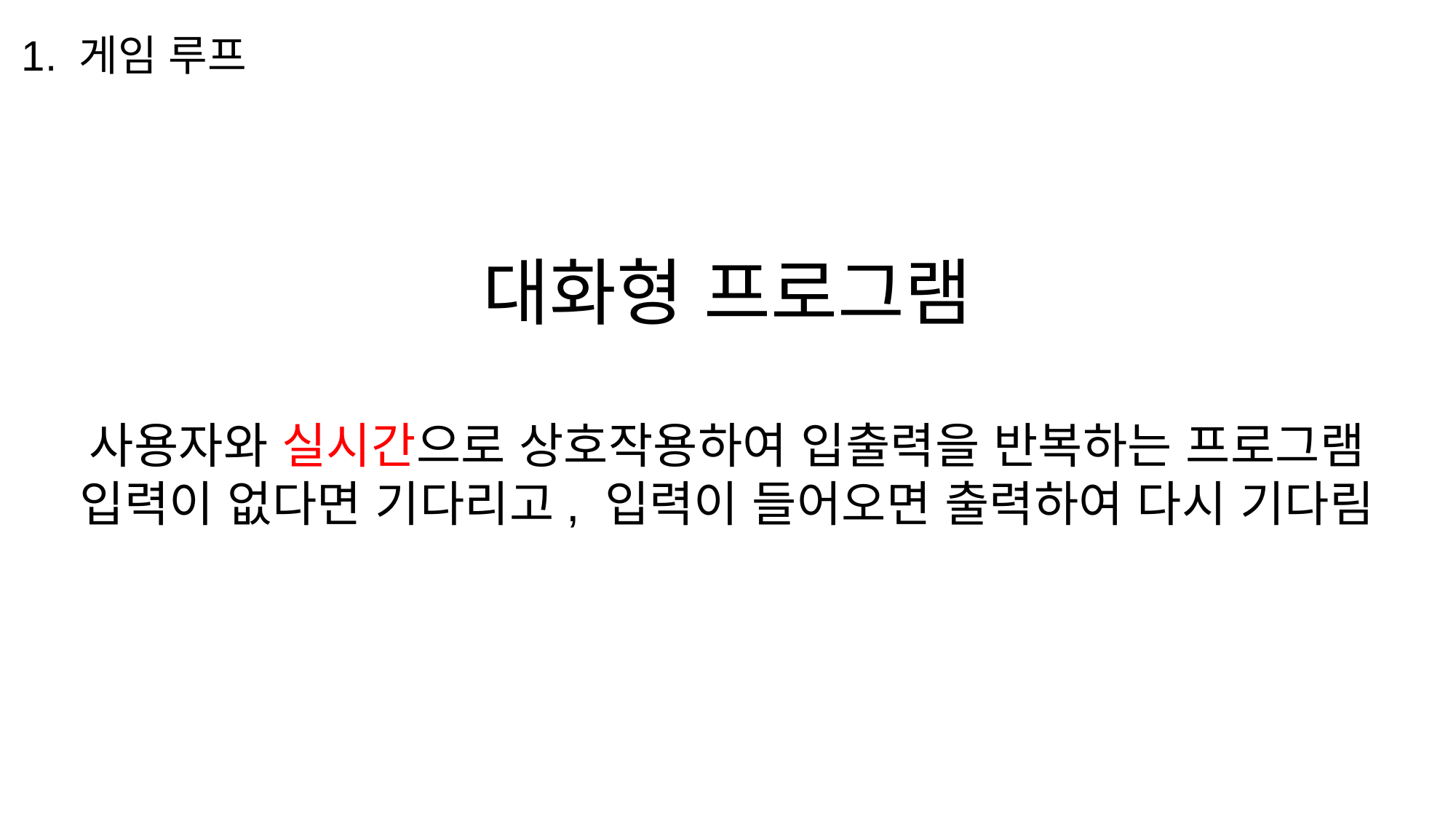

1. 게임 루프
대화형 프로그램
사용자와 실시간으로 상호작용하여 입출력을 반복하는 프로그램
입력이 없다면 기다리고, 입력이 들어오면 출력하여 다시 기다림